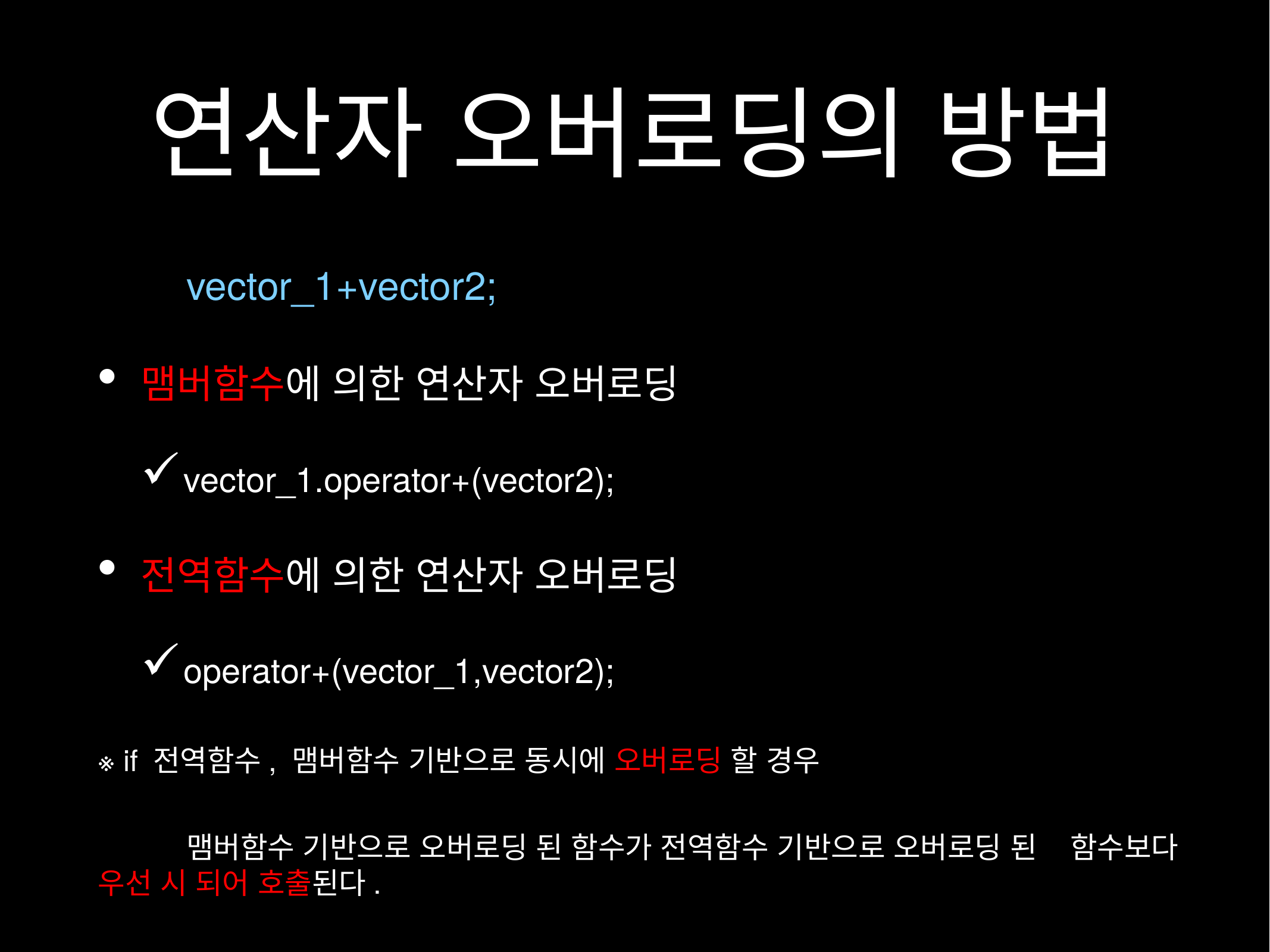

# 연산자 오버로딩의 방법
	vector_1+vector2;
맴버함수에 의한 연산자 오버로딩
vector_1.operator+(vector2);
전역함수에 의한 연산자 오버로딩
operator+(vector_1,vector2);
※ if 전역함수, 맴버함수 기반으로 동시에 오버로딩 할 경우
	맴버함수 기반으로 오버로딩 된 함수가 전역함수 기반으로 오버로딩 된 	함수보다 우선 시 되어 호출된다.